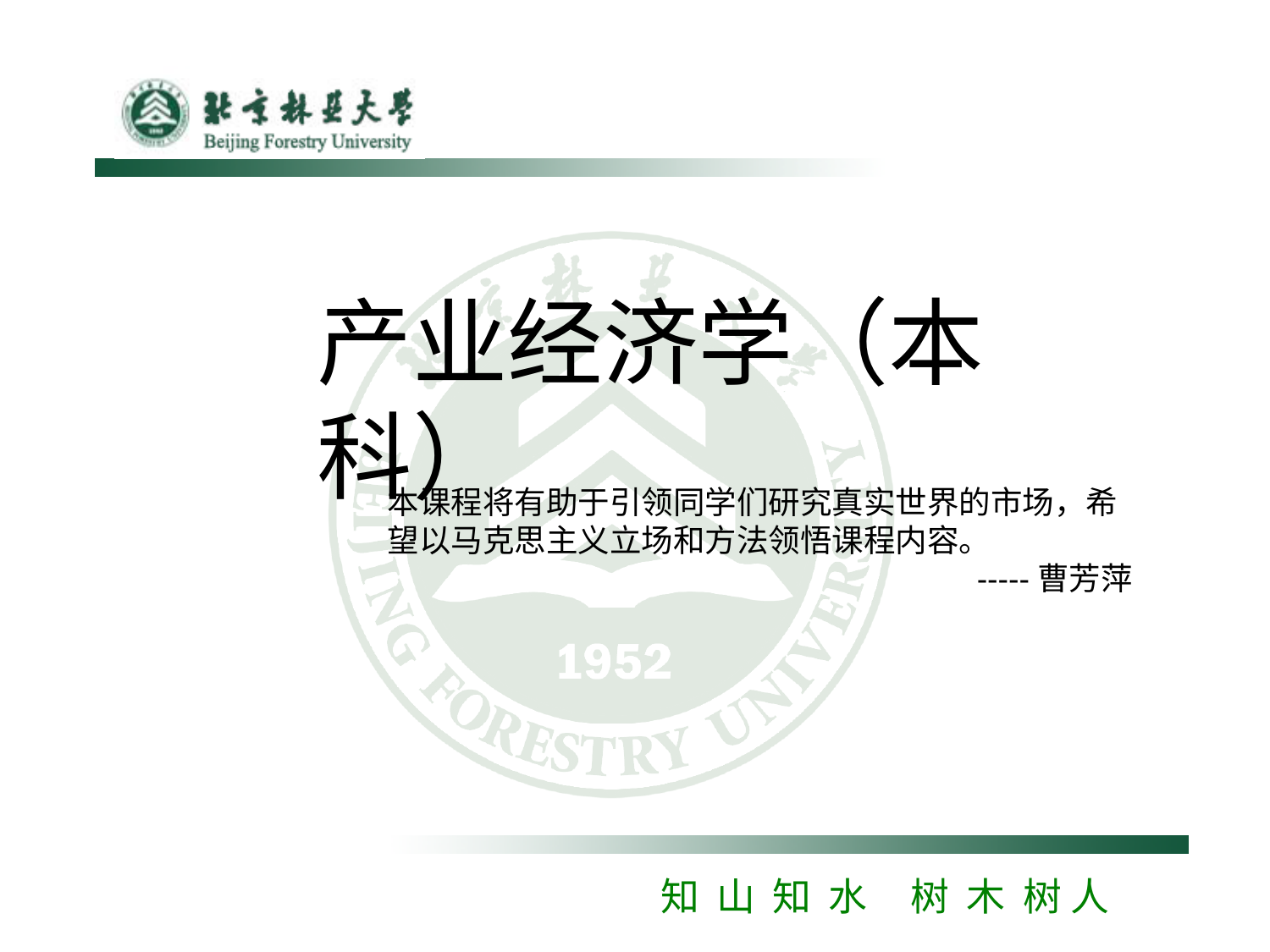

产业经济学（本科）
本课程将有助于引领同学们研究真实世界的市场，希望以马克思主义立场和方法领悟课程内容。
                                        -----曹芳萍